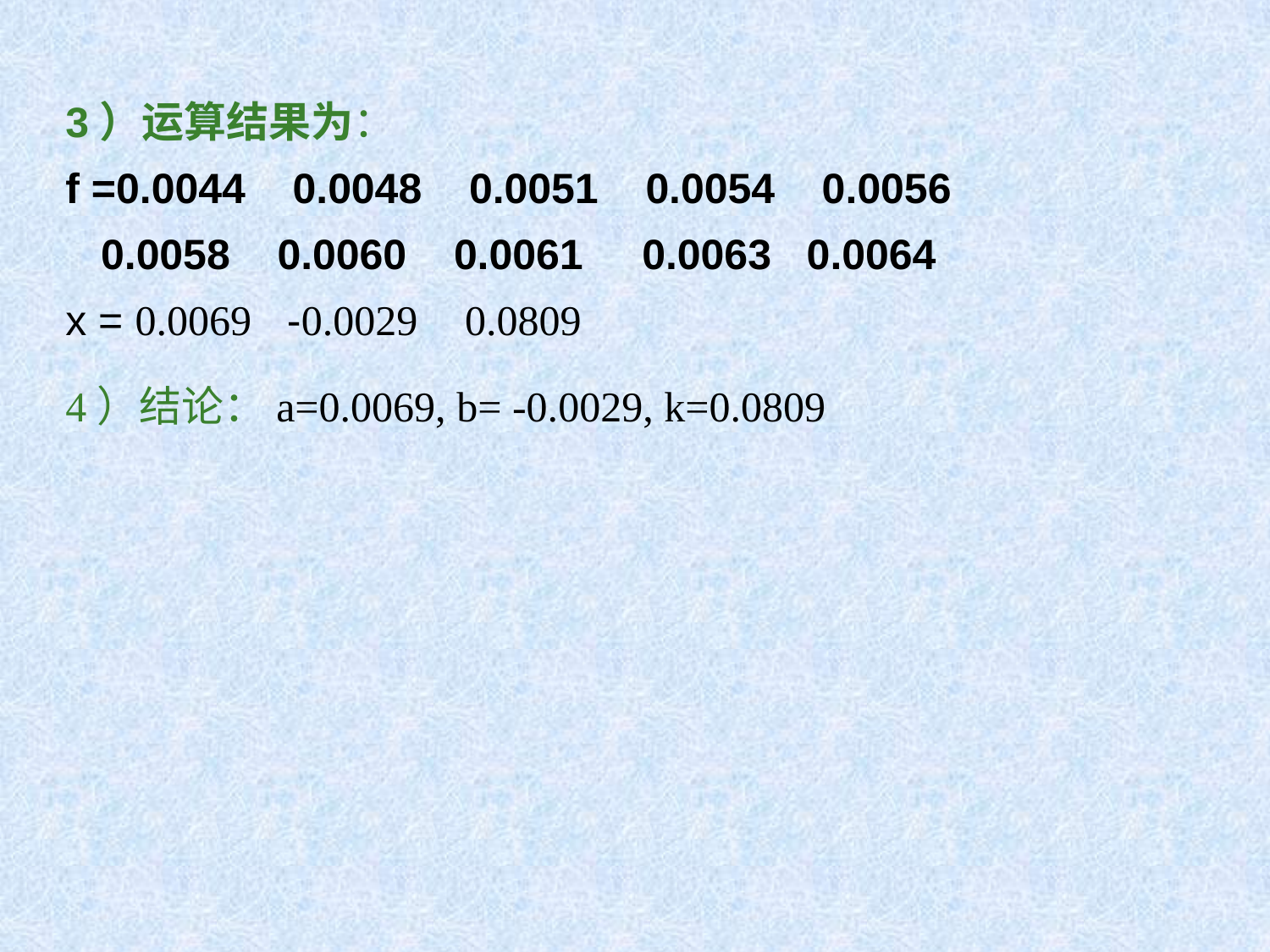

3）运算结果为：
f =0.0044    0.0048    0.0051    0.0054    0.0056
   0.0058    0.0060    0.0061     0.0063   0.0064
x = 0.0069   -0.0029    0.0809

4）结论：a=0.0069, b= -0.0029, k=0.0809